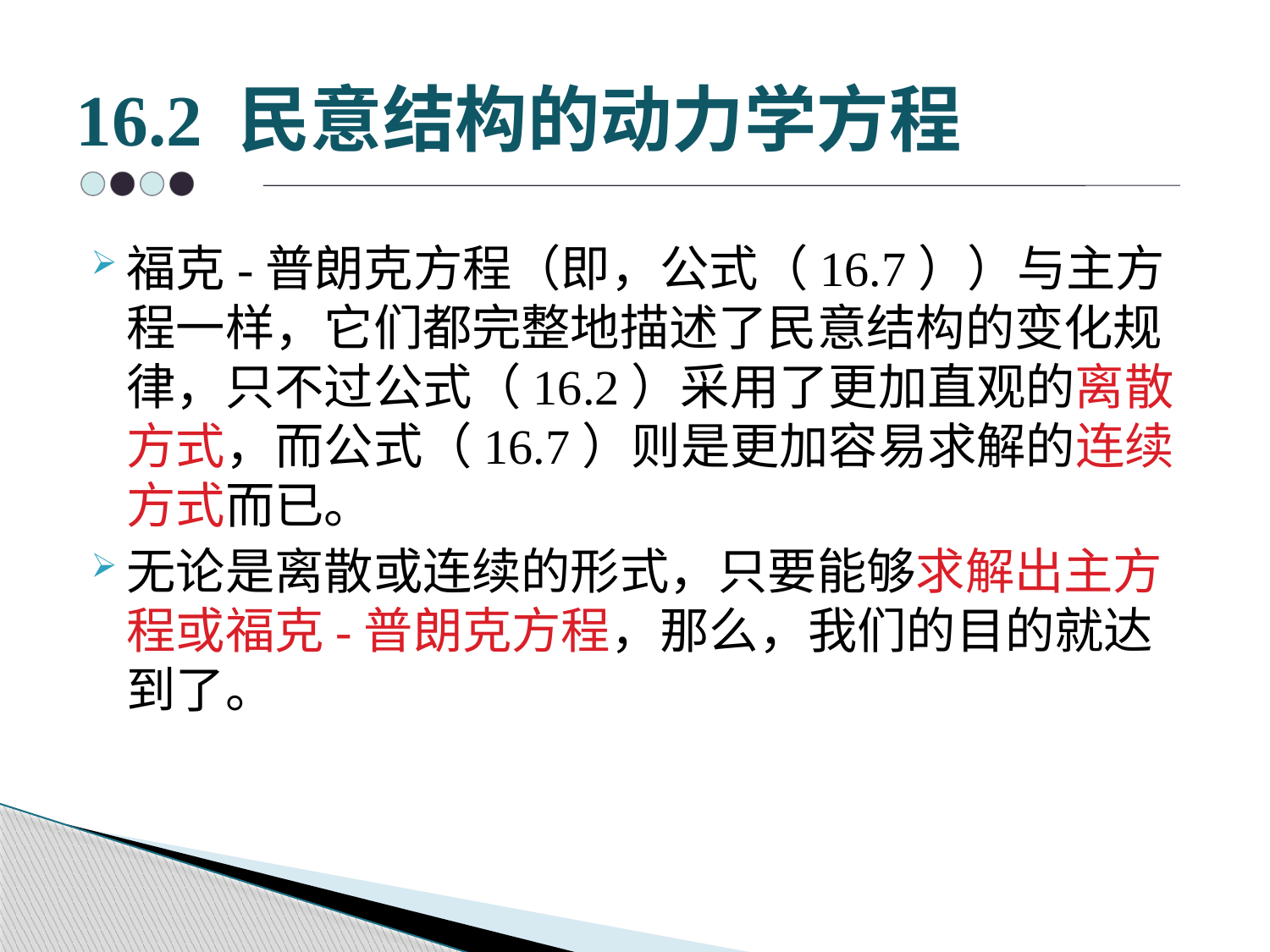

# 16.2 民意结构的动力学方程

福克-普朗克方程（即，公式（16.7））与主方程一样，它们都完整地描述了民意结构的变化规律，只不过公式（16.2）采用了更加直观的离散方式，而公式（16.7）则是更加容易求解的连续方式而已。
无论是离散或连续的形式，只要能够求解出主方程或福克-普朗克方程，那么，我们的目的就达到了。